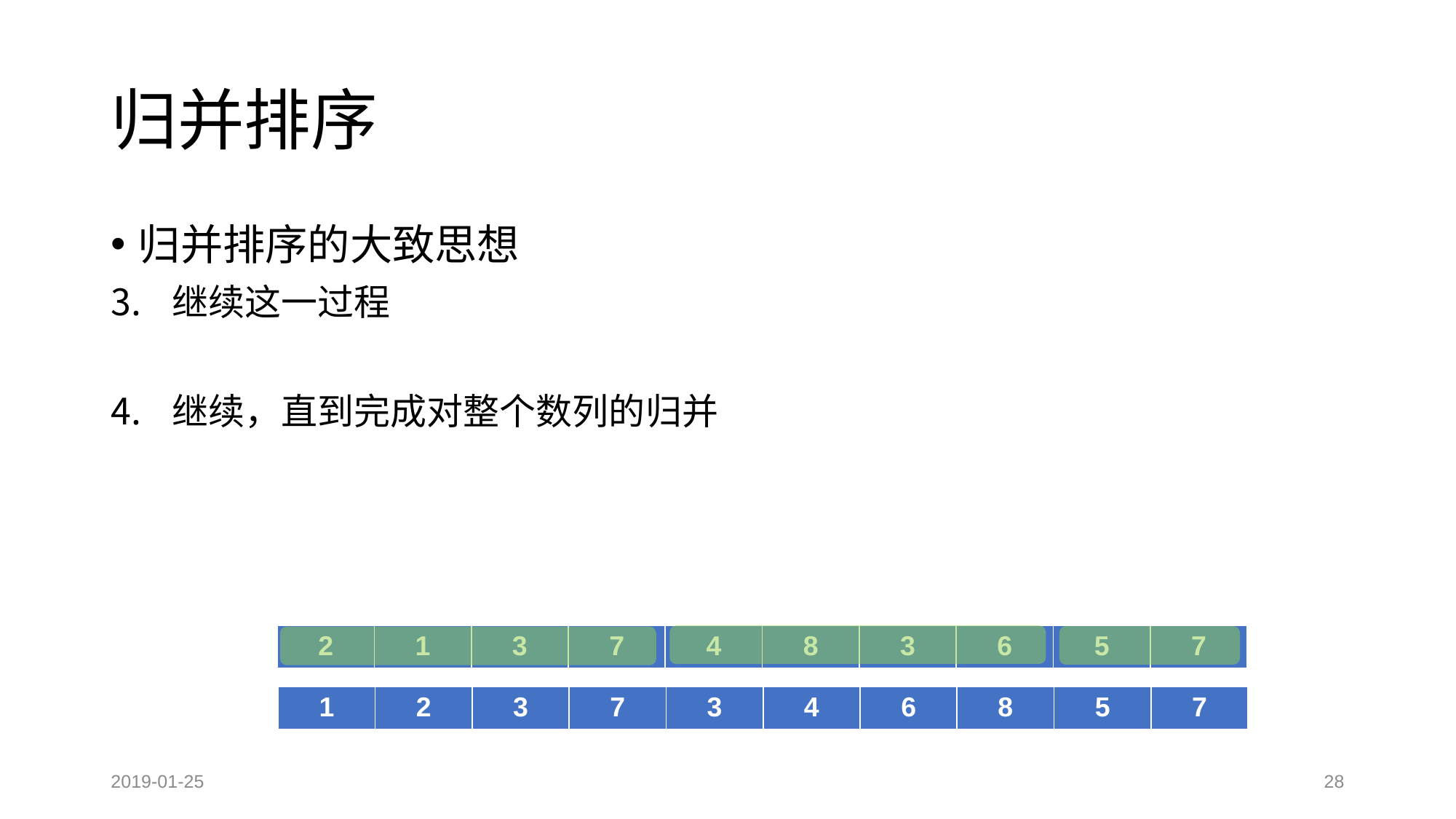

# 归并排序
归并排序的大致思想
继续这一过程

继续，直到完成对整个数列的归并

| 2 | 1 | 3 | 7 | 4 | 8 | 3 | 6 | 5 | 7 |
| --- | --- | --- | --- | --- | --- | --- | --- | --- | --- |

| 1 | 2 | 3 | 7 | 3 | 4 | 6 | 8 | 5 | 7 |
| --- | --- | --- | --- | --- | --- | --- | --- | --- | --- |
2019-01-25
28